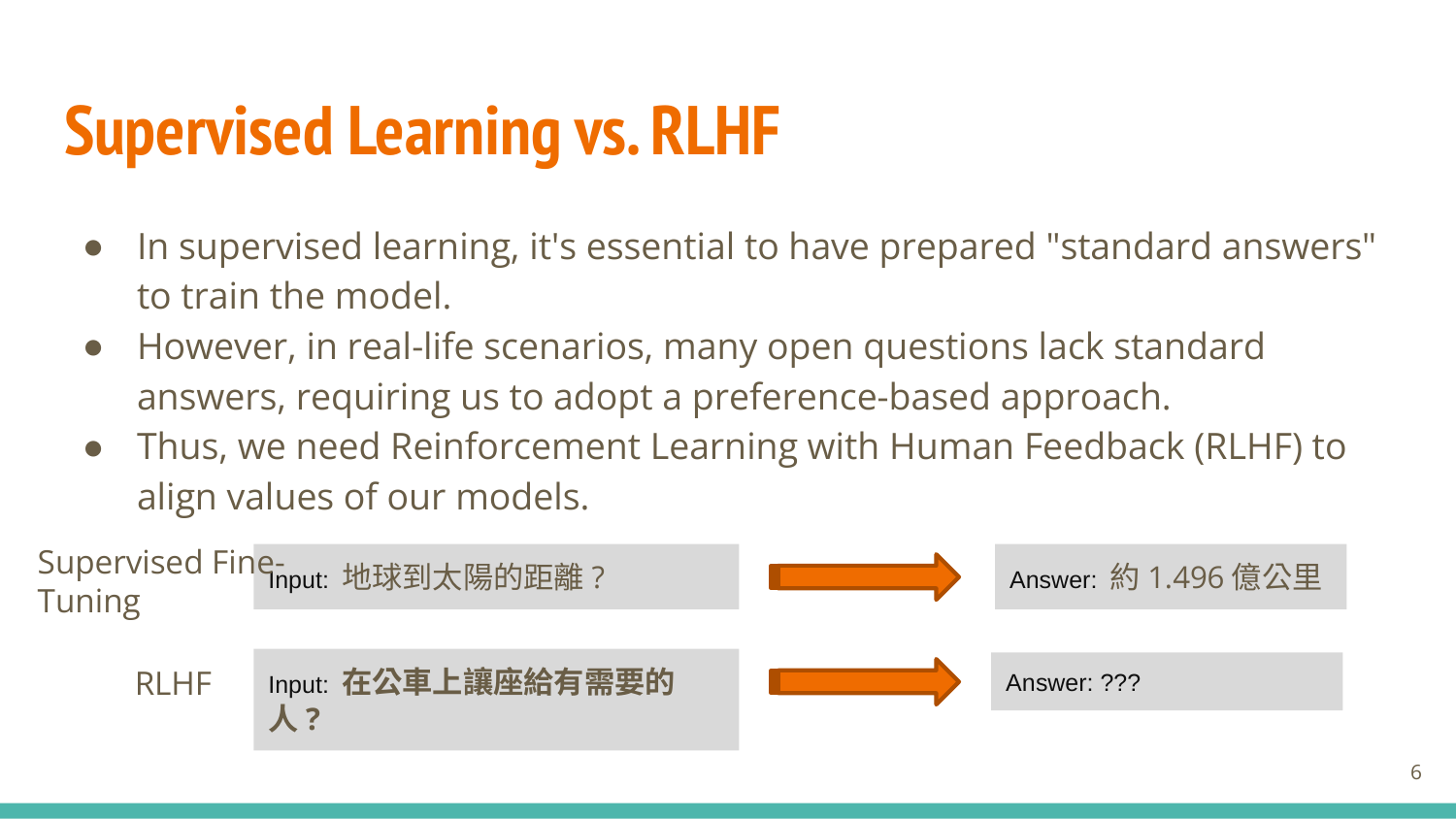

# Supervised Learning vs. RLHF
In supervised learning, it's essential to have prepared "standard answers" to train the model.
However, in real-life scenarios, many open questions lack standard answers, requiring us to adopt a preference-based approach.
Thus, we need Reinforcement Learning with Human Feedback (RLHF) to align values of our models.
Supervised Fine-Tuning
Input: 地球到太陽的距離?
Answer: 約1.496億公里

RLHF
Input: 在公車上讓座給有需要的人?
Answer: ???

6